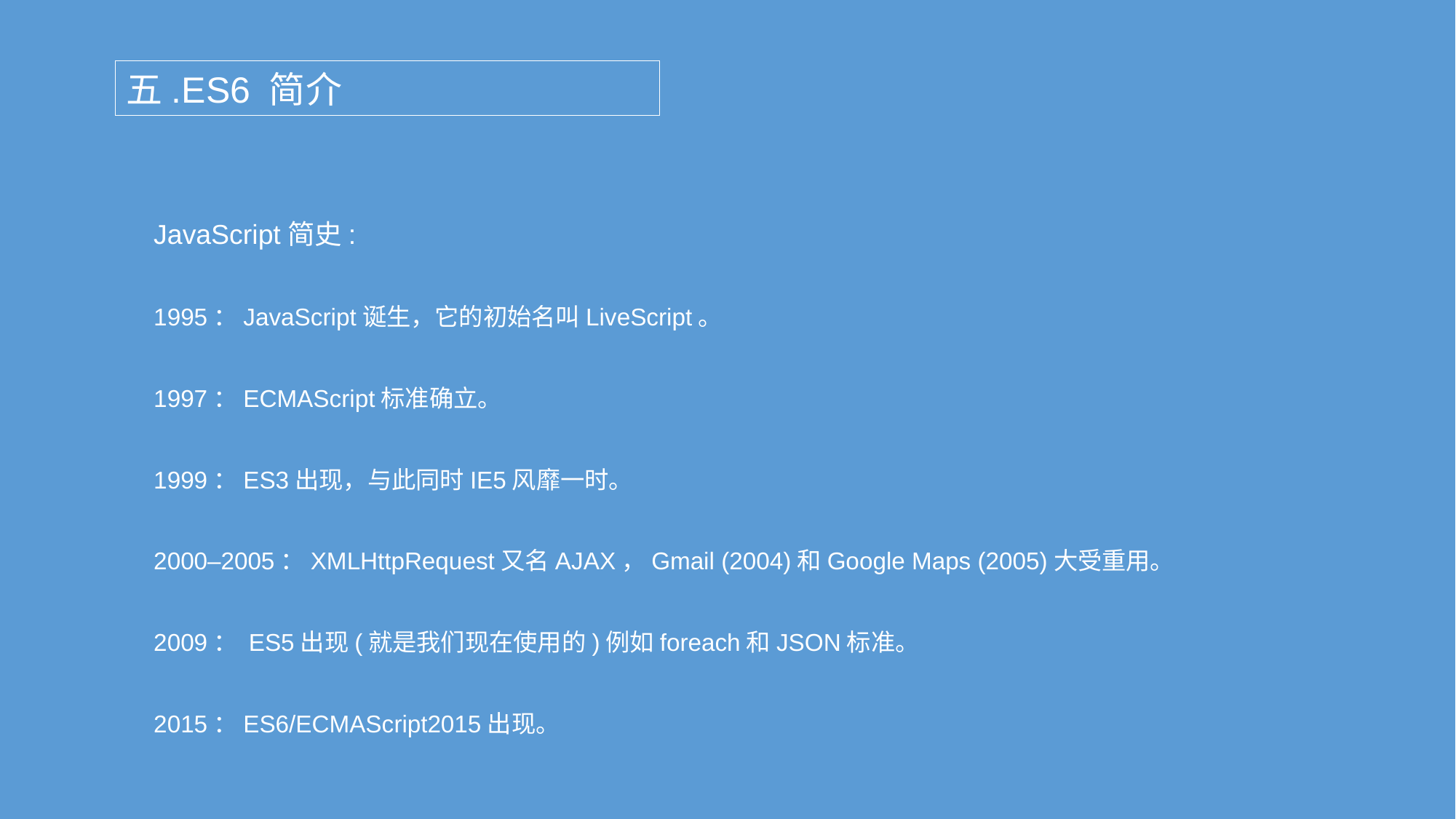

五.ES6 简介
JavaScript简史:

1995：JavaScript诞生，它的初始名叫LiveScript。

1997：ECMAScript标准确立。

1999：ES3出现，与此同时IE5风靡一时。

2000–2005：XMLHttpRequest又名AJAX，Gmail (2004)和Google Maps (2005)大受重用。

2009： ES5出现(就是我们现在使用的)例如foreach和JSON标准。

2015：ES6/ECMAScript2015出现。